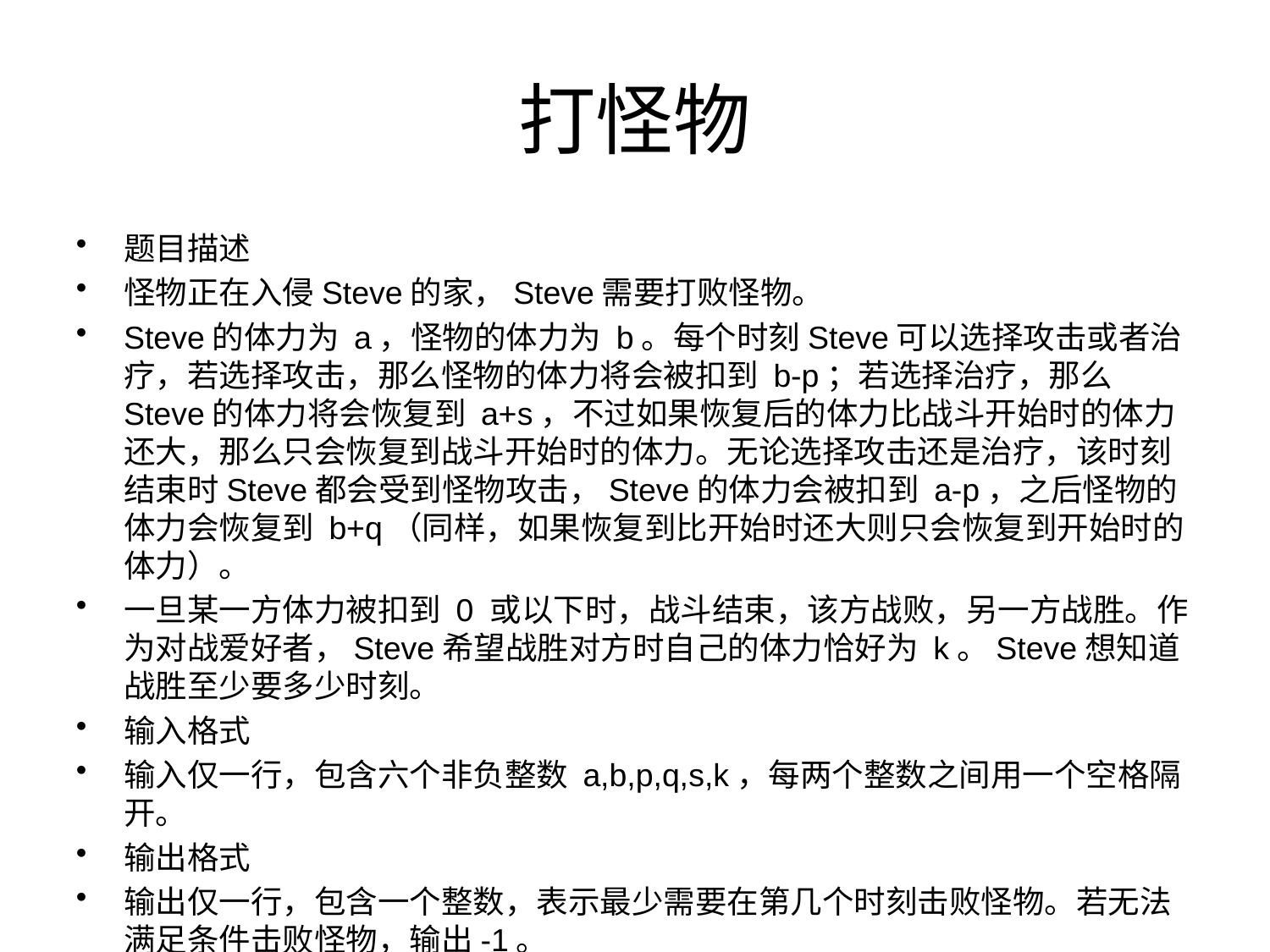

# 打怪物
题目描述
怪物正在入侵Steve的家，Steve需要打败怪物。
Steve的体力为 a，怪物的体力为 b。每个时刻Steve可以选择攻击或者治疗，若选择攻击，那么怪物的体力将会被扣到 b-p；若选择治疗，那么Steve的体力将会恢复到 a+s，不过如果恢复后的体力比战斗开始时的体力还大，那么只会恢复到战斗开始时的体力。无论选择攻击还是治疗，该时刻结束时Steve都会受到怪物攻击，Steve的体力会被扣到 a-p，之后怪物的体力会恢复到 b+q（同样，如果恢复到比开始时还大则只会恢复到开始时的体力）。
一旦某一方体力被扣到 0 或以下时，战斗结束，该方战败，另一方战胜。作为对战爱好者，Steve希望战胜对方时自己的体力恰好为 k。Steve想知道战胜至少要多少时刻。
输入格式
输入仅一行，包含六个非负整数 a,b,p,q,s,k，每两个整数之间用一个空格隔开。
输出格式
输出仅一行，包含一个整数，表示最少需要在第几个时刻击败怪物。若无法满足条件击败怪物，输出-1。